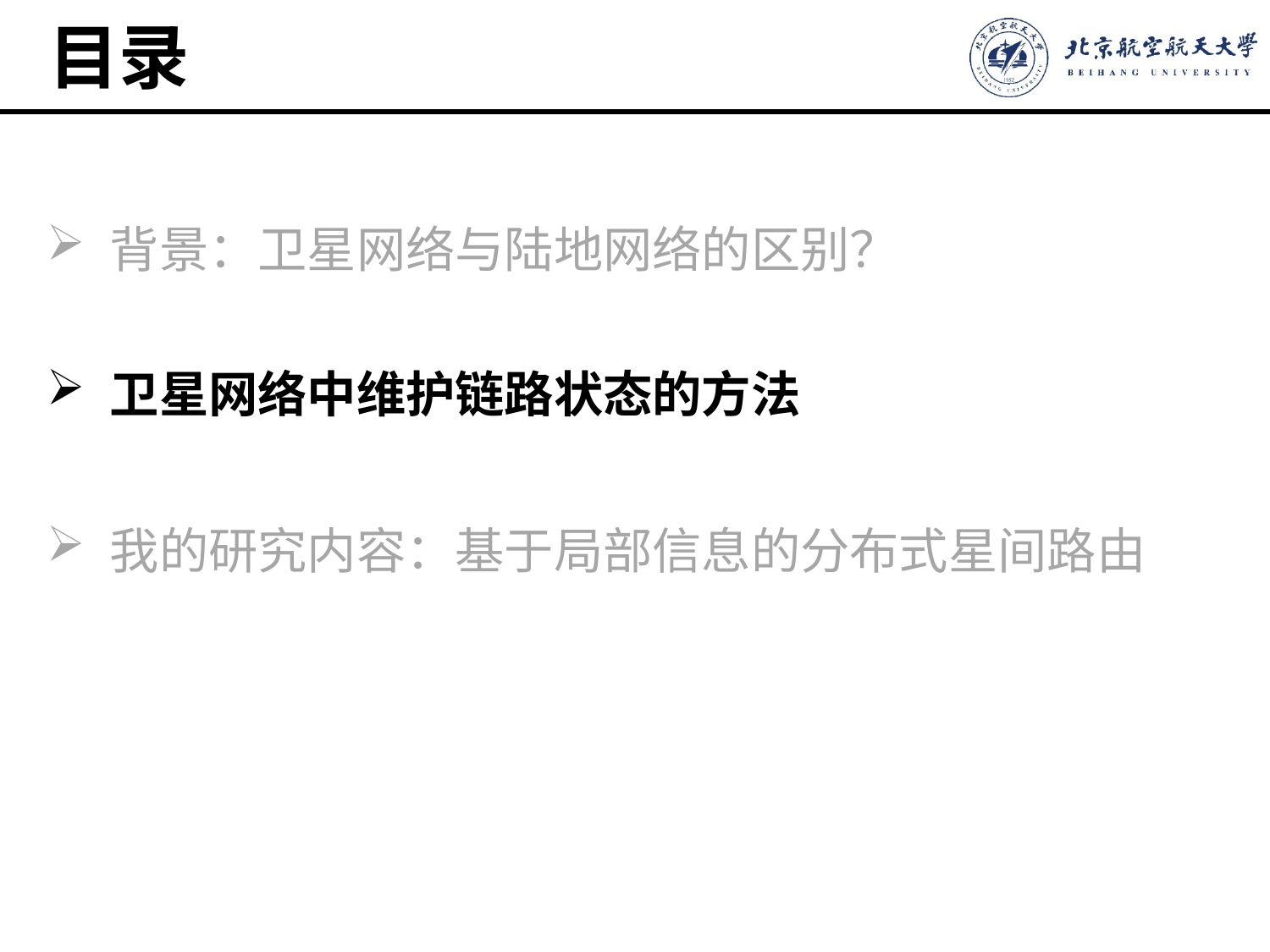

# 目录
背景：卫星网络与陆地网络的区别？

卫星网络中维护链路状态的方法

我的研究内容：基于局部信息的分布式星间路由

6